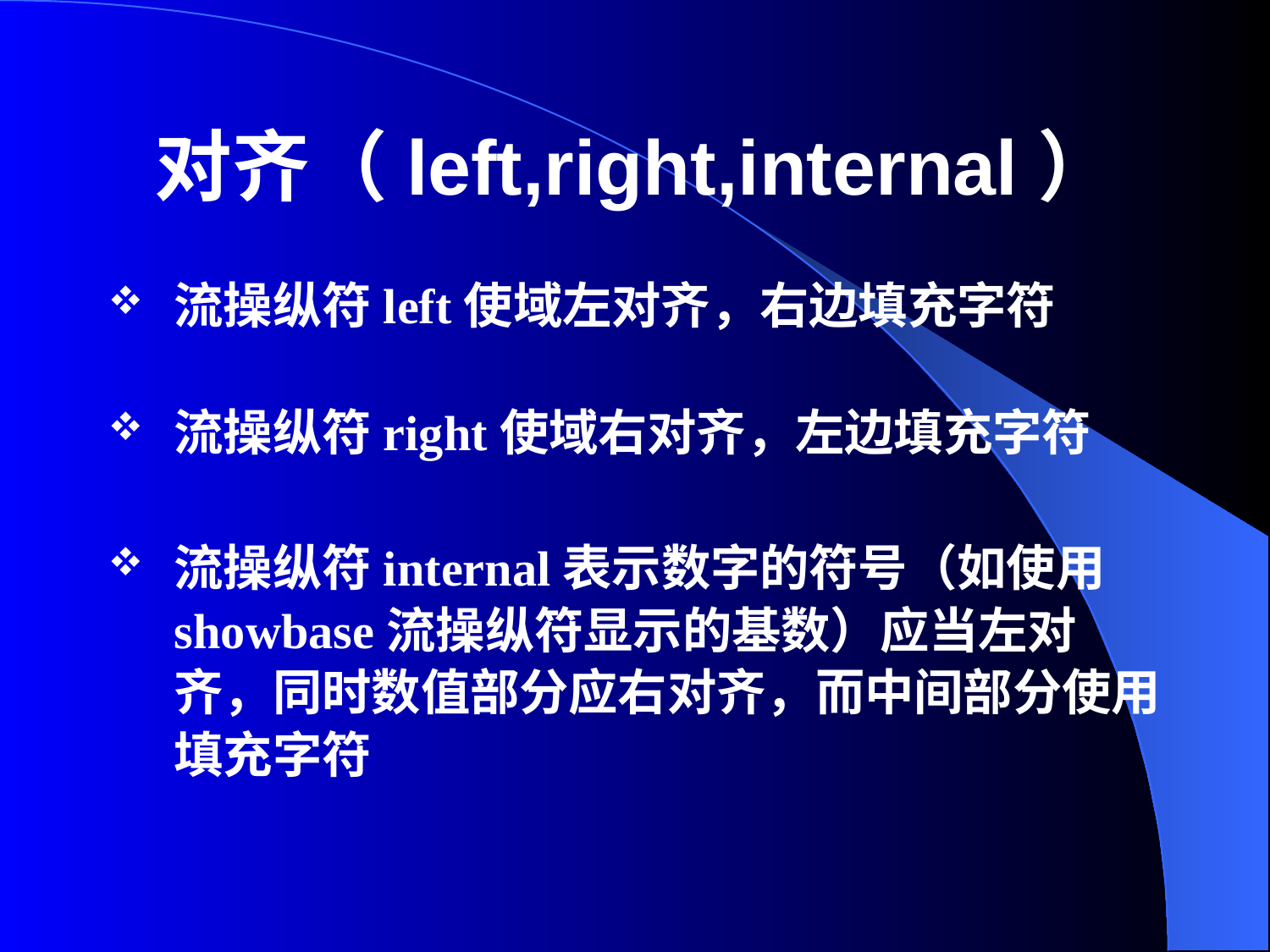

# 对齐（left,right,internal）
流操纵符left使域左对齐，右边填充字符

流操纵符right使域右对齐，左边填充字符

流操纵符internal表示数字的符号（如使用showbase流操纵符显示的基数）应当左对齐，同时数值部分应右对齐，而中间部分使用填充字符